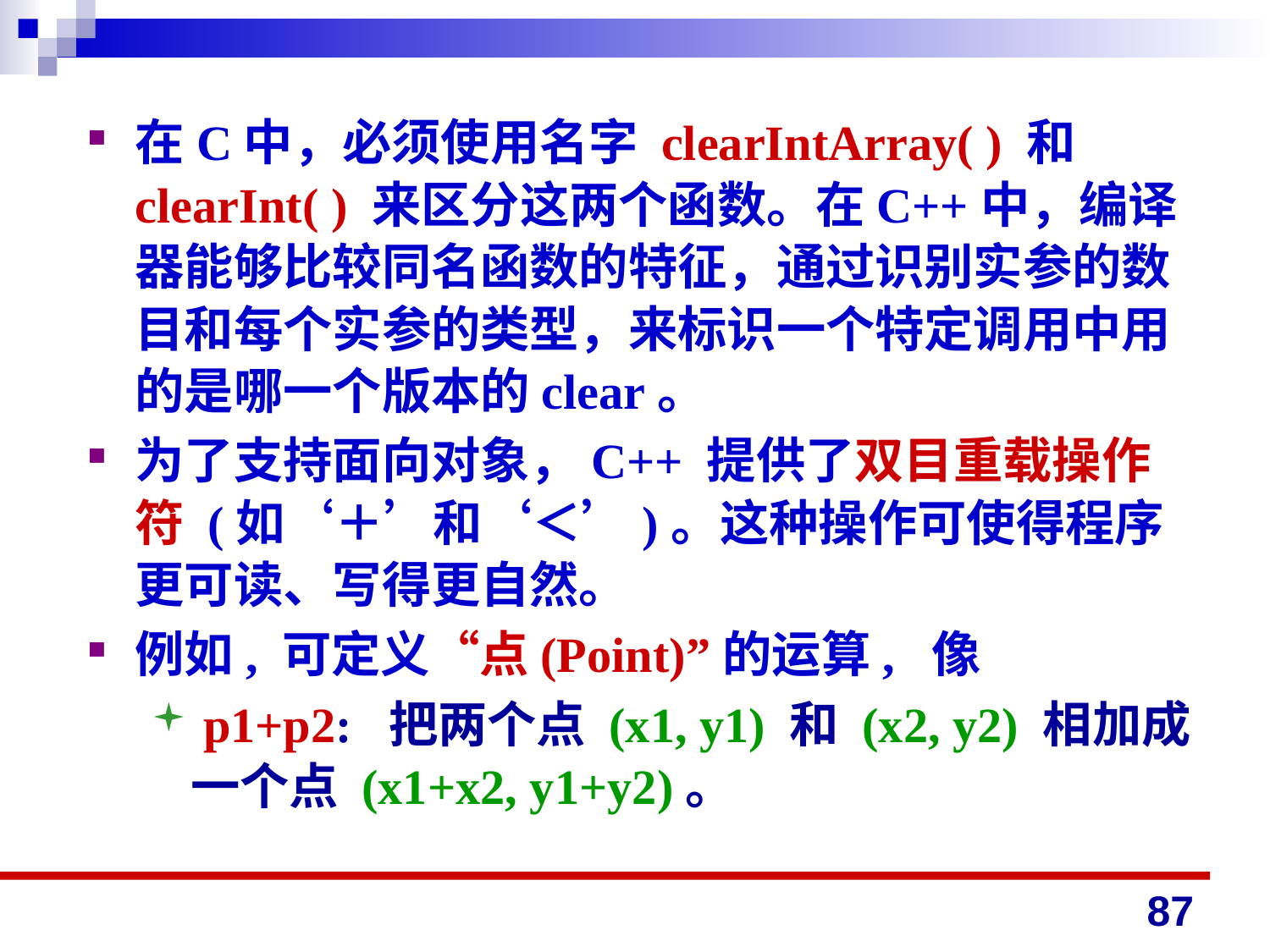

#
在C中，必须使用名字 clearIntArray( ) 和clearInt( ) 来区分这两个函数。在C++中，编译器能够比较同名函数的特征，通过识别实参的数目和每个实参的类型，来标识一个特定调用中用的是哪一个版本的clear。
为了支持面向对象，C++ 提供了双目重载操作符 (如‘＋’和‘＜’)。这种操作可使得程序更可读、写得更自然。
例如, 可定义“点(Point)”的运算,  像
 p1+p2:  把两个点 (x1, y1) 和 (x2, y2) 相加成一个点 (x1+x2, y1+y2)。
87